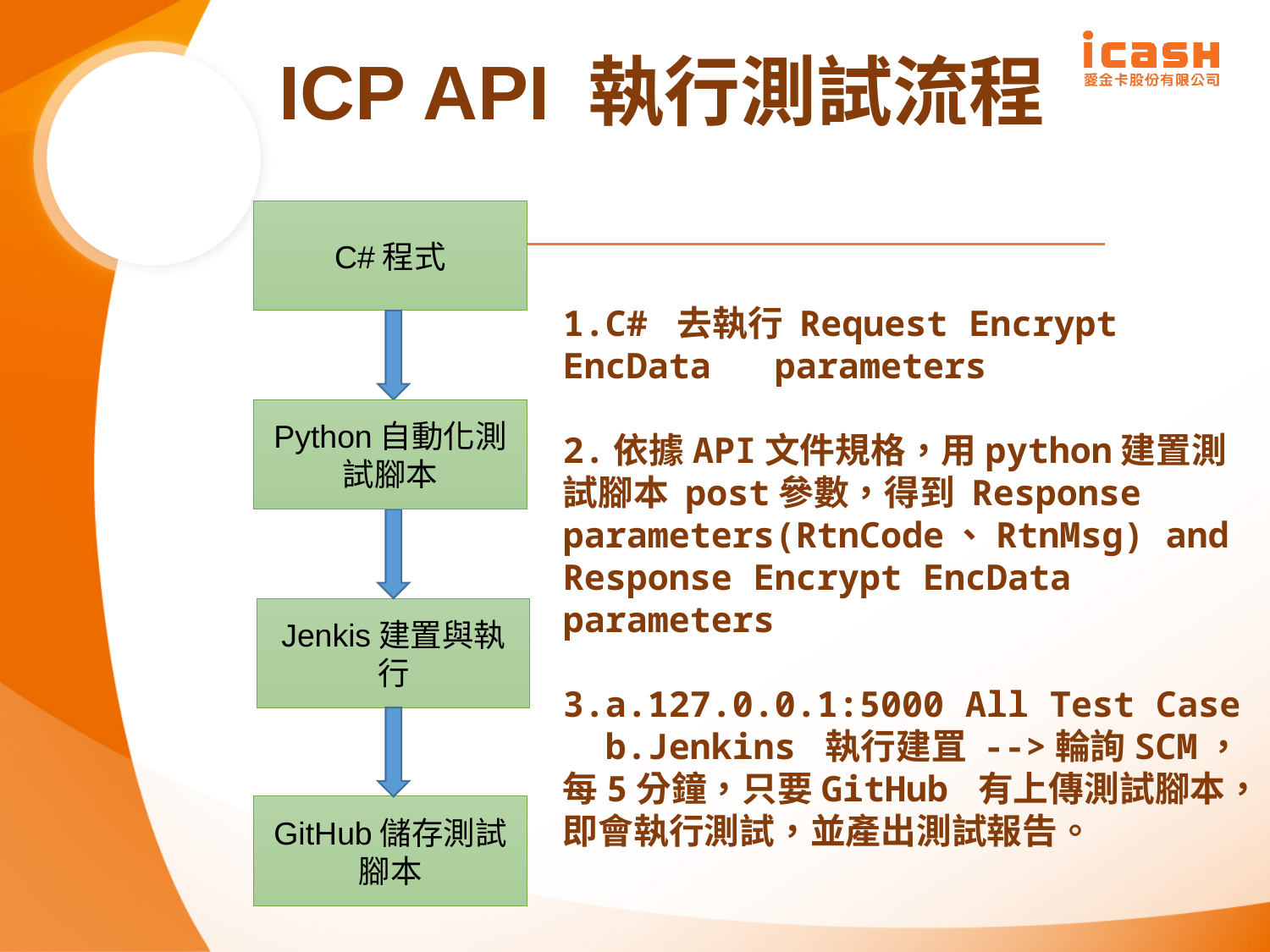

# ICP API 執行測試流程

C#程式
1.C# 去執行 Request Encrypt EncData   parameters

2.依據API文件規格，用python建置測試腳本 post參數，得到 Response parameters(RtnCode、RtnMsg) and Response Encrypt EncData parameters

3.a.127.0.0.1:5000 All Test Case
  b.Jenkins 執行建罝 -->輪詢SCM，每5分鐘，只要GitHub 有上傳測試腳本，即會執行測試，並產出測試報告。

Python自動化測試腳本

Jenkis建置與執行

GitHub儲存測試腳本